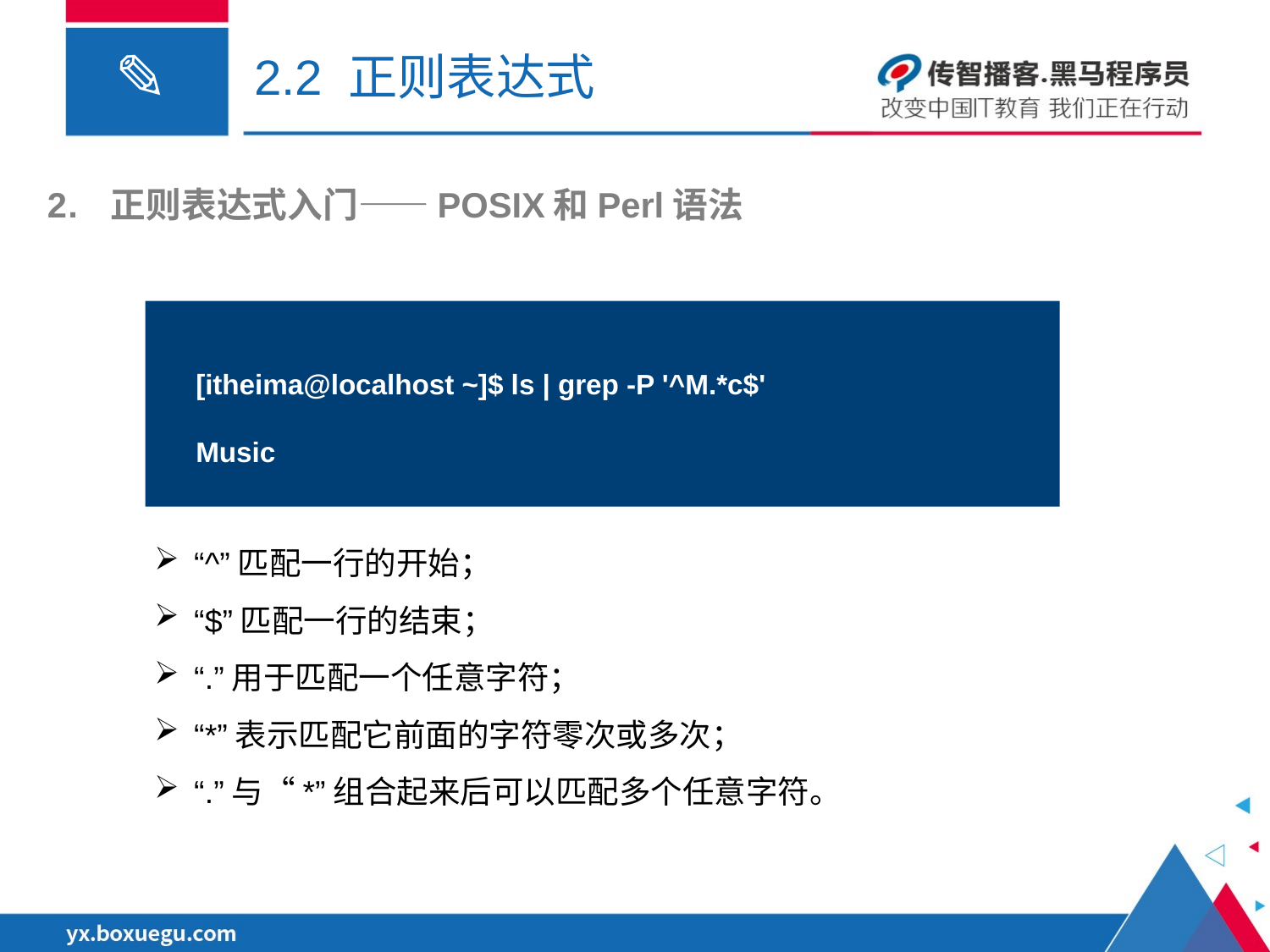

# 2.2 正则表达式
正则表达式入门——POSIX和Perl语法

[itheima@localhost ~]$ ls | grep -P '^M.*c$'
Music
“^”匹配一行的开始；
“$”匹配一行的结束；
“.”用于匹配一个任意字符；
“*”表示匹配它前面的字符零次或多次；
“.”与“*”组合起来后可以匹配多个任意字符。